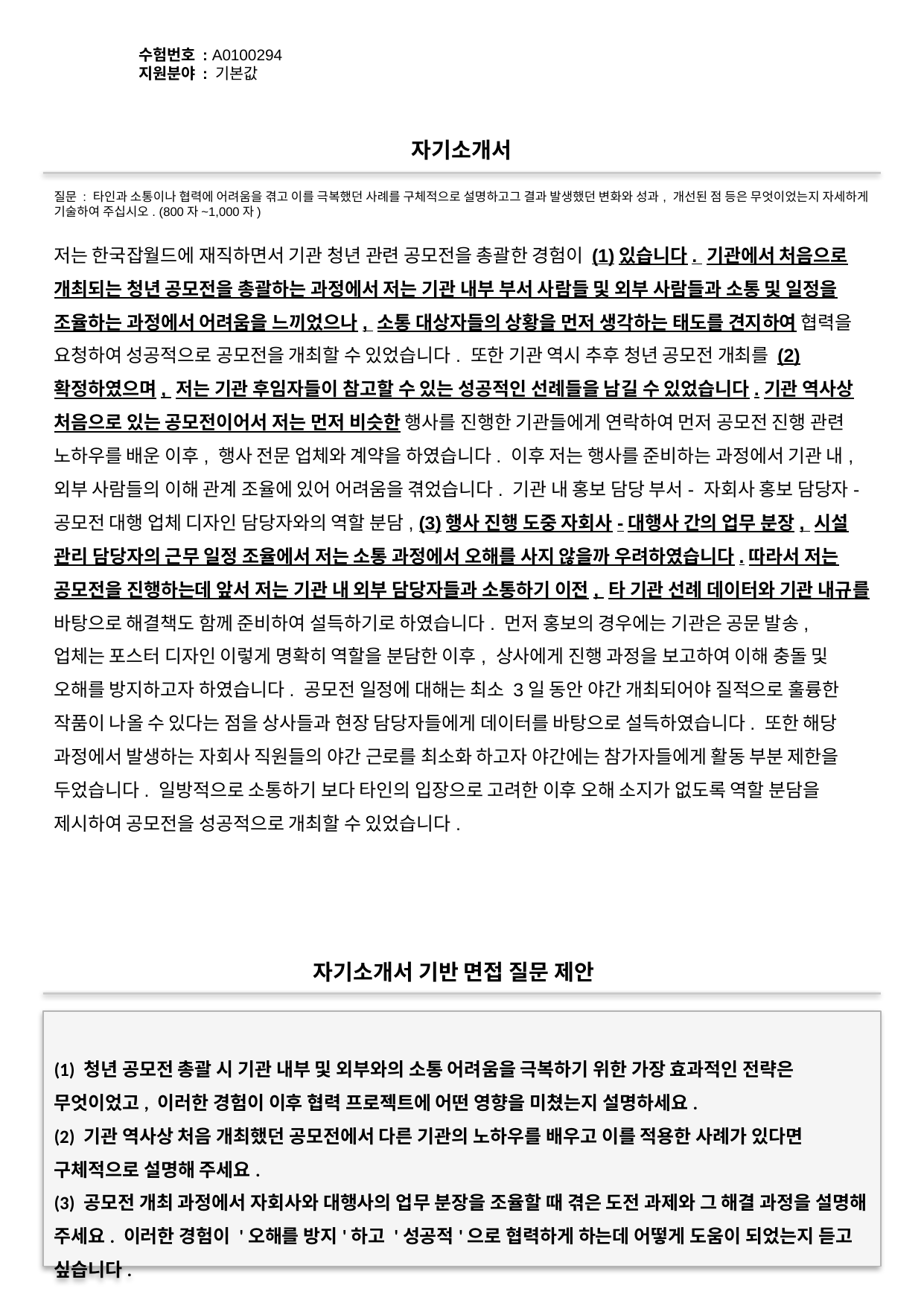

수험번호 : A0100294
지원분야 : 기본값
#

자기소개서

질문 : 타인과 소통이나 협력에 어려움을 겪고 이를 극복했던 사례를 구체적으로 설명하고그 결과 발생했던 변화와 성과, 개선된 점 등은 무엇이었는지 자세하게 기술하여 주십시오. (800자~1,000자)

저는 한국잡월드에 재직하면서 기관 청년 관련 공모전을 총괄한 경험이 (1)있습니다. 기관에서 처음으로 개최되는 청년 공모전을 총괄하는 과정에서 저는 기관 내부 부서 사람들 및 외부 사람들과 소통 및 일정을 조율하는 과정에서 어려움을 느끼었으나, 소통 대상자들의 상황을 먼저 생각하는 태도를 견지하여 협력을 요청하여 성공적으로 공모전을 개최할 수 있었습니다. 또한 기관 역시 추후 청년 공모전 개최를 (2)확정하였으며, 저는 기관 후임자들이 참고할 수 있는 성공적인 선례들을 남길 수 있었습니다.기관 역사상 처음으로 있는 공모전이어서 저는 먼저 비슷한 행사를 진행한 기관들에게 연락하여 먼저 공모전 진행 관련 노하우를 배운 이후, 행사 전문 업체와 계약을 하였습니다. 이후 저는 행사를 준비하는 과정에서 기관 내, 외부 사람들의 이해 관계 조율에 있어 어려움을 겪었습니다. 기관 내 홍보 담당 부서- 자회사 홍보 담당자-공모전 대행 업체 디자인 담당자와의 역할 분담, (3)행사 진행 도중 자회사-대행사 간의 업무 분장, 시설 관리 담당자의 근무 일정 조율에서 저는 소통 과정에서 오해를 사지 않을까 우려하였습니다.따라서 저는 공모전을 진행하는데 앞서 저는 기관 내 외부 담당자들과 소통하기 이전, 타 기관 선례 데이터와 기관 내규를 바탕으로 해결책도 함께 준비하여 설득하기로 하였습니다. 먼저 홍보의 경우에는 기관은 공문 발송, 업체는 포스터 디자인 이렇게 명확히 역할을 분담한 이후, 상사에게 진행 과정을 보고하여 이해 충돌 및 오해를 방지하고자 하였습니다. 공모전 일정에 대해는 최소 3일 동안 야간 개최되어야 질적으로 훌륭한 작품이 나올 수 있다는 점을 상사들과 현장 담당자들에게 데이터를 바탕으로 설득하였습니다. 또한 해당 과정에서 발생하는 자회사 직원들의 야간 근로를 최소화 하고자 야간에는 참가자들에게 활동 부분 제한을 두었습니다. 일방적으로 소통하기 보다 타인의 입장으로 고려한 이후 오해 소지가 없도록 역할 분담을 제시하여 공모전을 성공적으로 개최할 수 있었습니다.

자기소개서 기반 면접 질문 제안

(1) 청년 공모전 총괄 시 기관 내부 및 외부와의 소통 어려움을 극복하기 위한 가장 효과적인 전략은 무엇이었고, 이러한 경험이 이후 협력 프로젝트에 어떤 영향을 미쳤는지 설명하세요.
(2) 기관 역사상 처음 개최했던 공모전에서 다른 기관의 노하우를 배우고 이를 적용한 사례가 있다면 구체적으로 설명해 주세요.
(3) 공모전 개최 과정에서 자회사와 대행사의 업무 분장을 조율할 때 겪은 도전 과제와 그 해결 과정을 설명해 주세요. 이러한 경험이 '오해를 방지'하고 '성공적'으로 협력하게 하는데 어떻게 도움이 되었는지 듣고 싶습니다.